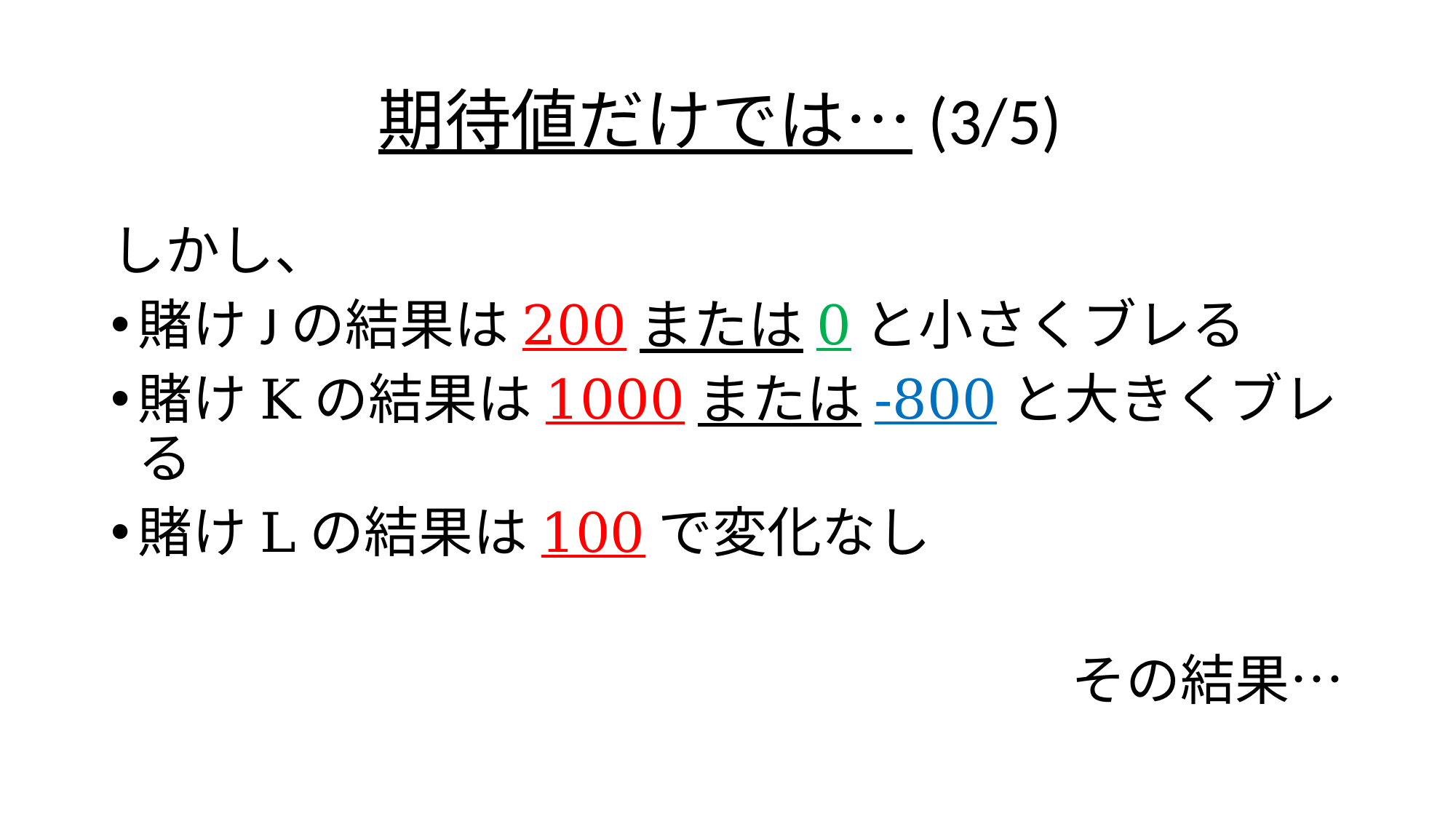

# 期待値だけでは…(3/5)
しかし、
賭けJの結果は200または0と小さくブレる
賭けKの結果は1000または-800と大きくブレる
賭けLの結果は100で変化なし

その結果…